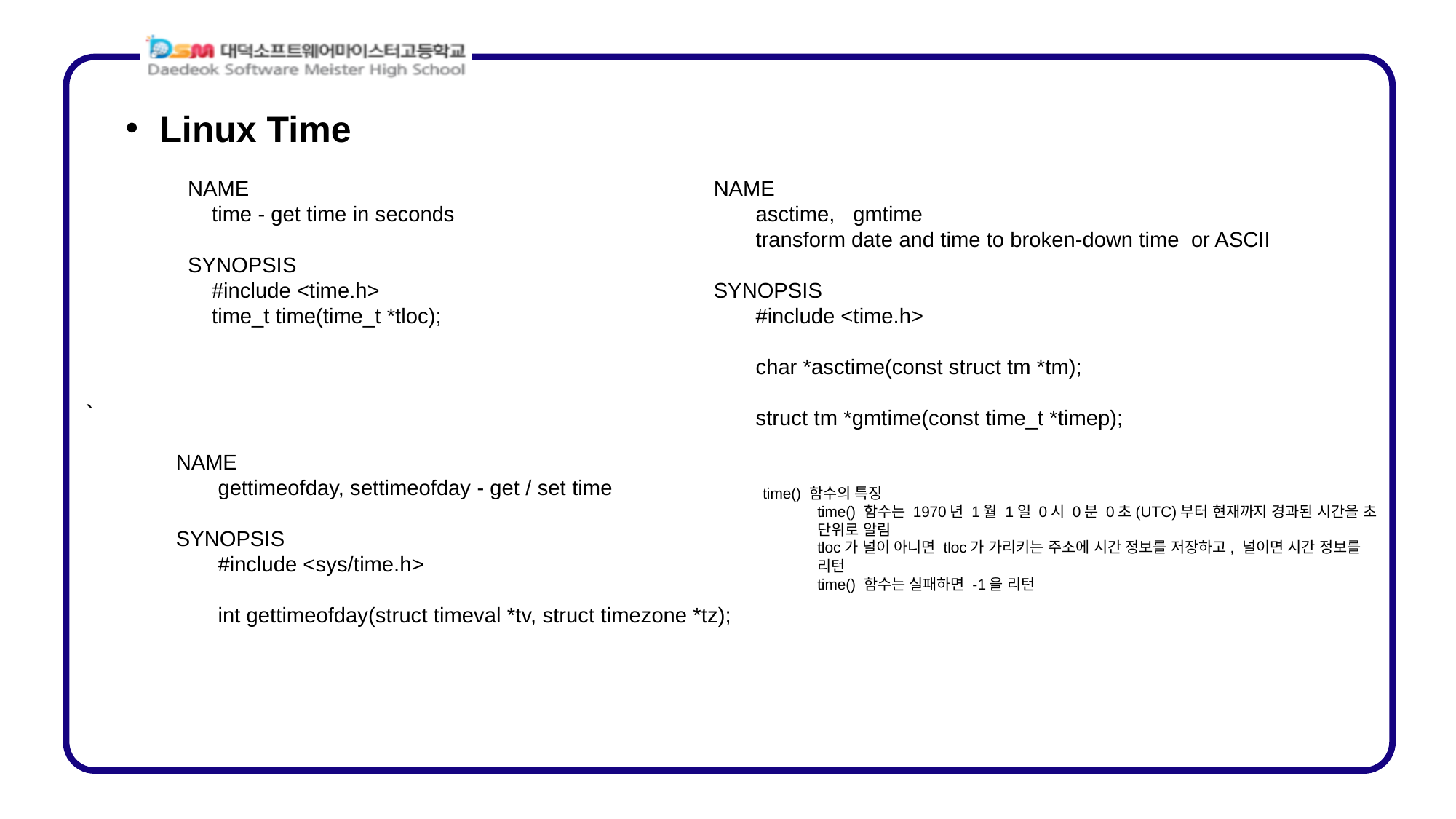

Linux Time
NAME
    time - get time in seconds

SYNOPSIS
    #include <time.h>
    time_t time(time_t *tloc);
NAME
       asctime,   gmtime
       transform date and time to broken-down time  or ASCII

SYNOPSIS
       #include <time.h>

       char *asctime(const struct tm *tm);

       struct tm *gmtime(const time_t *timep);
NAME
       gettimeofday, settimeofday - get / set time

SYNOPSIS
       #include <sys/time.h>

       int gettimeofday(struct timeval *tv, struct timezone *tz);
time() 함수의 특징
time() 함수는 1970년 1월 1일 0시 0분 0초(UTC)부터 현재까지 경과된 시간을 초 단위로 알림
tloc가 널이 아니면 tloc가 가리키는 주소에 시간 정보를 저장하고, 널이면 시간 정보를 리턴
time() 함수는 실패하면 -1을 리턴